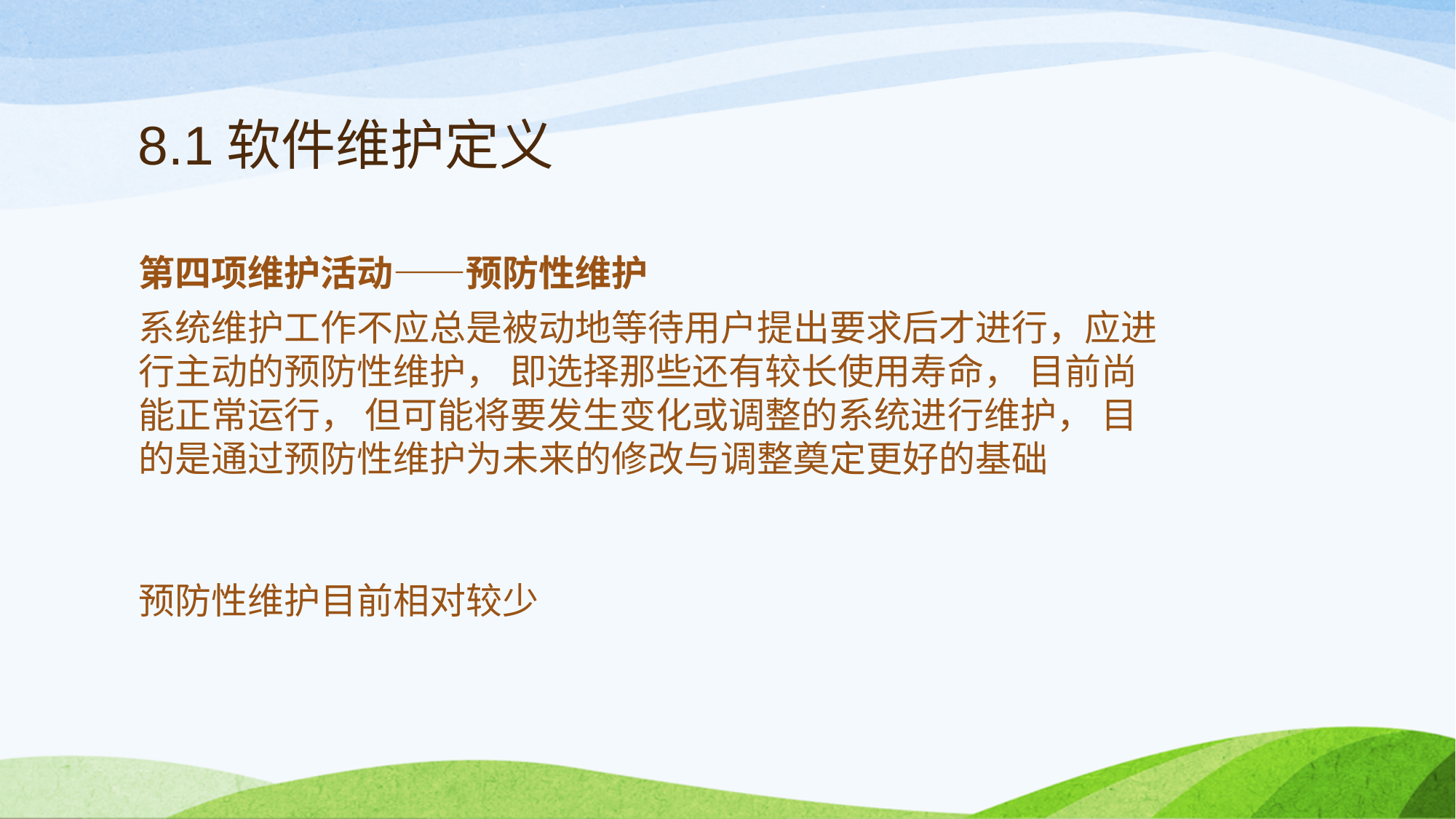

# 8.1软件维护定义
第四项维护活动——预防性维护
系统维护工作不应总是被动地等待用户提出要求后才进行，应进行主动的预防性维护， 即选择那些还有较长使用寿命， 目前尚能正常运行， 但可能将要发生变化或调整的系统进行维护， 目的是通过预防性维护为未来的修改与调整奠定更好的基础

预防性维护目前相对较少